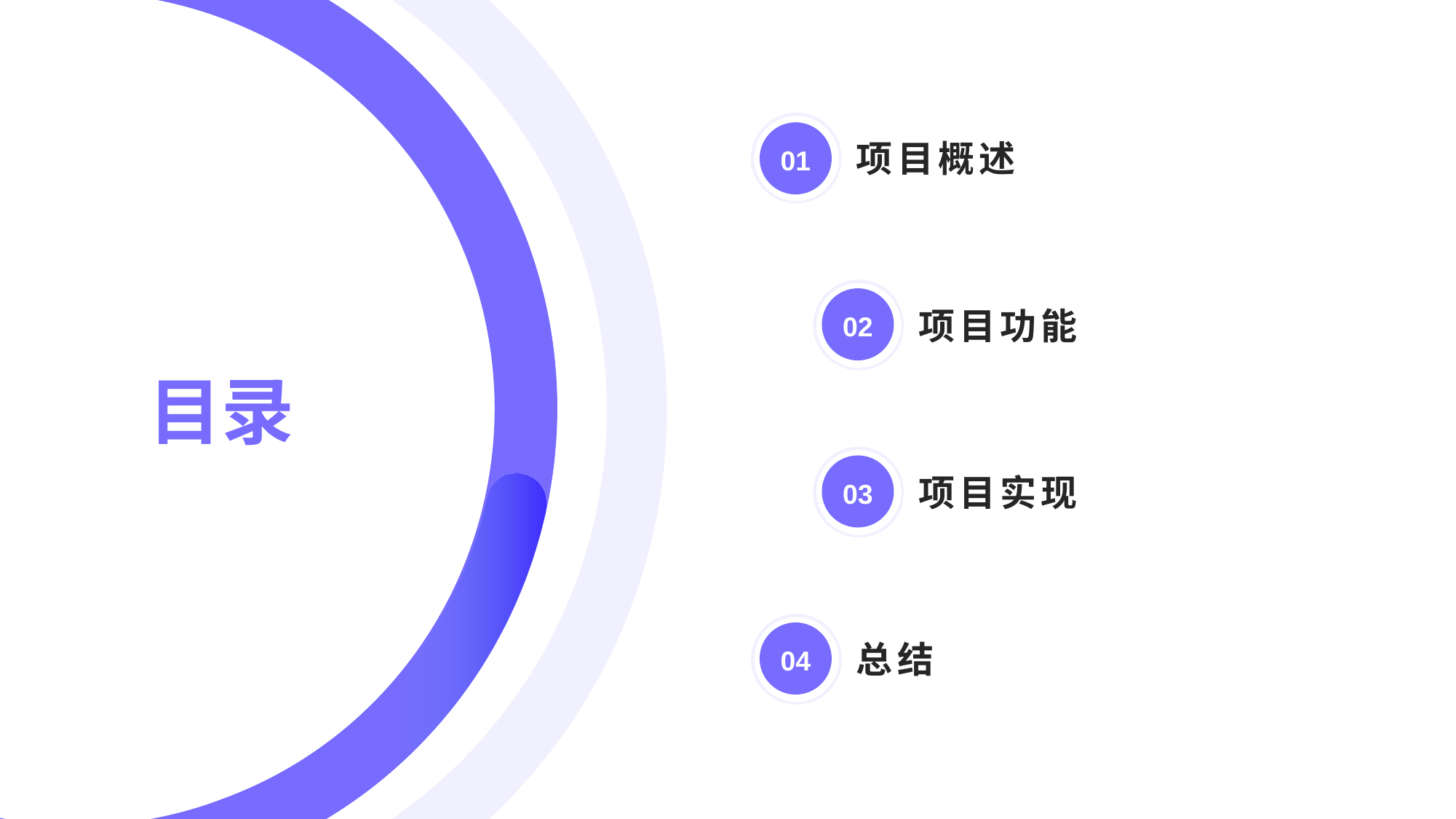

01
项目概述

02
项目功能
# 目录

03
项目实现

04
总结